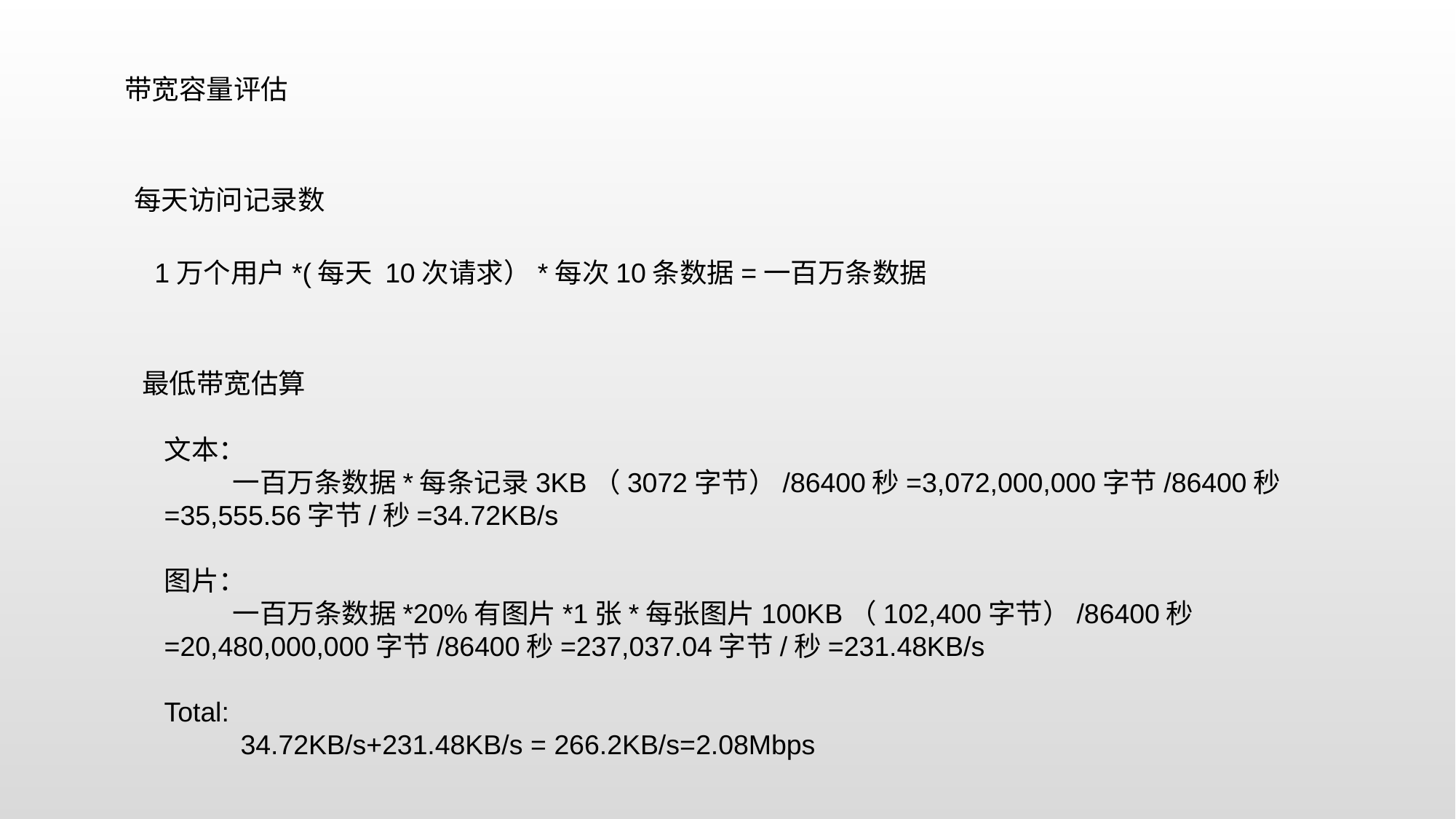

带宽容量评估
每天访问记录数
1万个用户*(每天 10次请求）*每次10条数据=一百万条数据

最低带宽估算
文本：
          一百万条数据*每条记录3KB（3072字节）/86400秒=3,072,000,000字节/86400秒=35,555.56字节/秒=34.72KB/s

图片：
          一百万条数据*20%有图片*1张*每张图片100KB（102,400字节）/86400秒=20,480,000,000字节/86400秒=237,037.04字节/秒=231.48KB/s

Total:
          34.72KB/s+231.48KB/s = 266.2KB/s=2.08Mbps